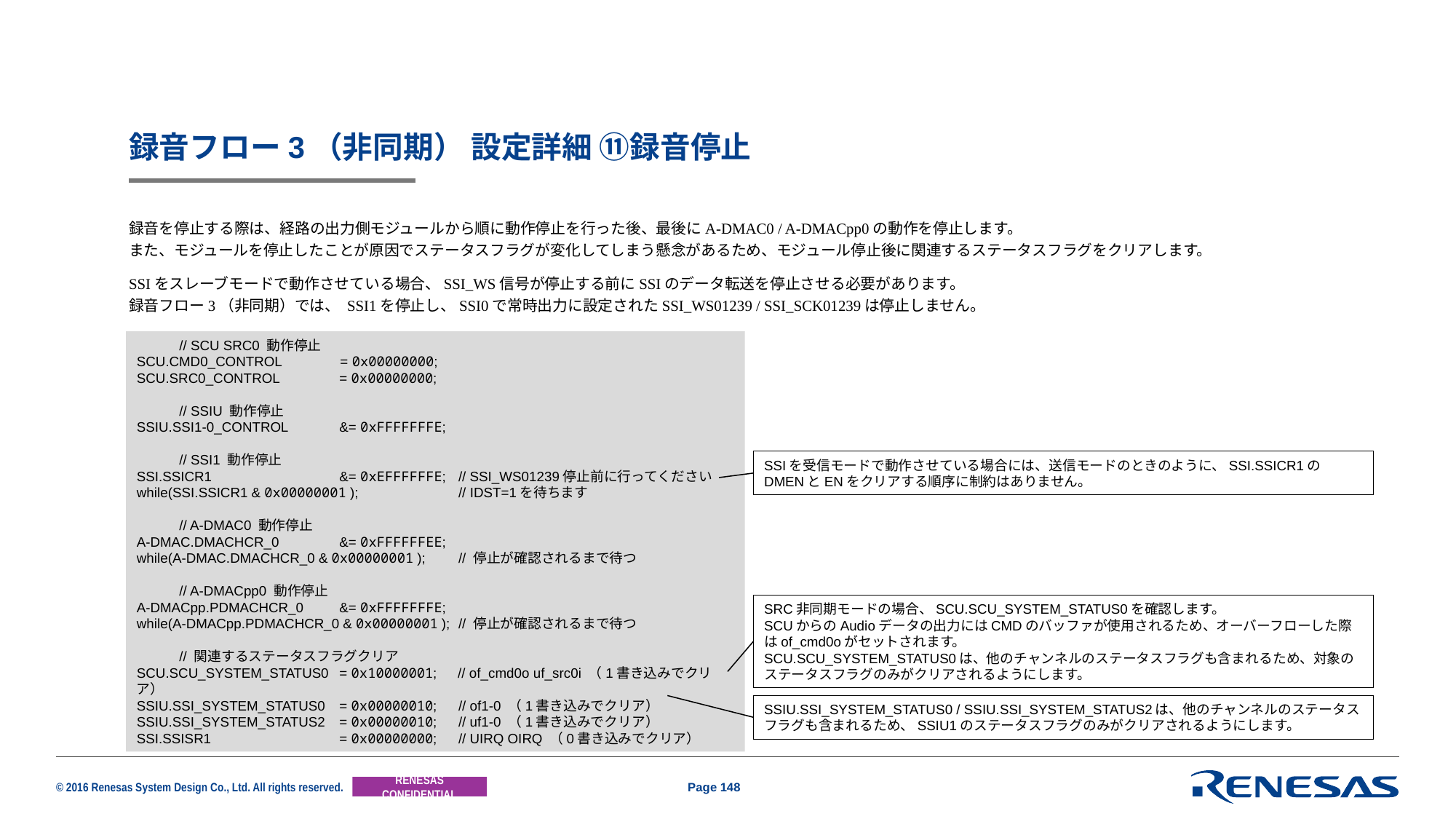

# 録音フロー3（非同期） 設定詳細 ⑪録音停止
録音を停止する際は、経路の出力側モジュールから順に動作停止を行った後、最後にA-DMAC0 / A-DMACpp0の動作を停止します。
また、モジュールを停止したことが原因でステータスフラグが変化してしまう懸念があるため、モジュール停止後に関連するステータスフラグをクリアします。
SSIをスレーブモードで動作させている場合、SSI_WS信号が停止する前にSSIのデータ転送を停止させる必要があります。
録音フロー3（非同期）では、 SSI1を停止し、SSI0で常時出力に設定されたSSI_WS01239 / SSI_SCK01239は停止しません。
	// SCU SRC0 動作停止
SCU.CMD0_CONTROL	= 0x00000000;
SCU.SRC0_CONTROL	= 0x00000000;

	// SSIU 動作停止
SSIU.SSI1-0_CONTROL	&= 0xFFFFFFFE;

	// SSI1 動作停止
SSI.SSICR1	&= 0xEFFFFFFE;	// SSI_WS01239停止前に行ってください
while(SSI.SSICR1 & 0x00000001 );	// IDST=1を待ちます

	// A-DMAC0 動作停止
A-DMAC.DMACHCR_0	&= 0xFFFFFFEE;
while(A-DMAC.DMACHCR_0 & 0x00000001 );	// 停止が確認されるまで待つ

	// A-DMACpp0 動作停止
A-DMACpp.PDMACHCR_0 	&= 0xFFFFFFFE;
while(A-DMACpp.PDMACHCR_0 & 0x00000001 );	// 停止が確認されるまで待つ

	// 関連するステータスフラグクリア
SCU.SCU_SYSTEM_STATUS0	= 0x10000001; 	// of_cmd0o uf_src0i （1書き込みでクリア）
SSIU.SSI_SYSTEM_STATUS0	= 0x00000010;	// of1-0 （1書き込みでクリア）
SSIU.SSI_SYSTEM_STATUS2	= 0x00000010;	// uf1-0 （1書き込みでクリア）
SSI.SSISR1 	= 0x00000000;	// UIRQ OIRQ （0書き込みでクリア）
SSIを受信モードで動作させている場合には、送信モードのときのように、SSI.SSICR1のDMENとENをクリアする順序に制約はありません。
SRC非同期モードの場合、SCU.SCU_SYSTEM_STATUS0を確認します。
SCUからのAudioデータの出力にはCMDのバッファが使用されるため、オーバーフローした際はof_cmd0oがセットされます。
SCU.SCU_SYSTEM_STATUS0は、他のチャンネルのステータスフラグも含まれるため、対象のステータスフラグのみがクリアされるようにします。
SSIU.SSI_SYSTEM_STATUS0 / SSIU.SSI_SYSTEM_STATUS2は、他のチャンネルのステータスフラグも含まれるため、SSIU1のステータスフラグのみがクリアされるようにします。
Page 148